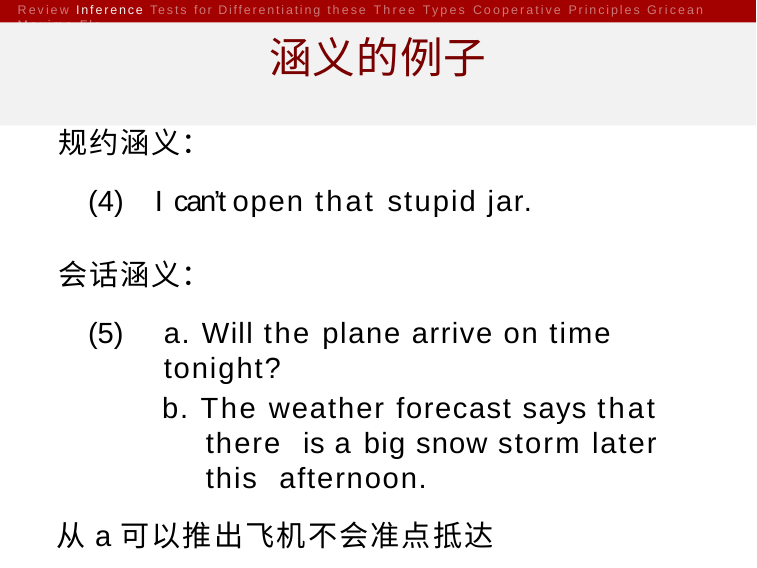

Review Inference Tests for Differentiating these Three Types Cooperative Principles Gricean Maxims Flo
# 涵义的例子
规约涵义：
I can’t open that stupid jar.

会话涵义：
a. Will the plane arrive on time tonight?
b. The weather forecast says that there  is a big snow storm later this  afternoon.
从a可以推出飞机不会准点抵达